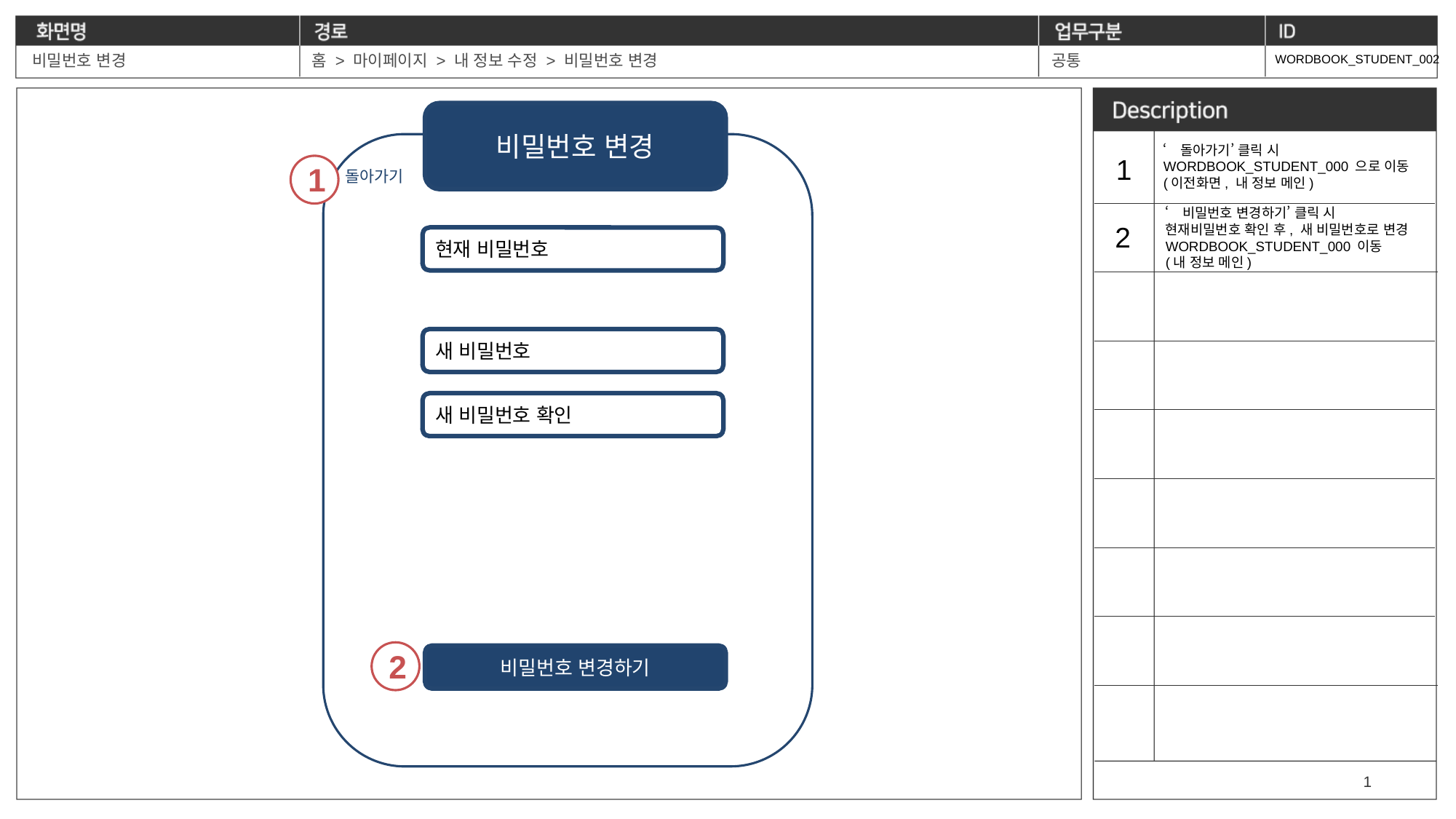

비밀번호 변경
홈 > 마이페이지 > 내 정보 수정 > 비밀번호 변경
공통
WORDBOOK_STUDENT_002
비밀번호 변경

1

‘돌아가기’ 클릭 시
WORDBOOK_STUDENT_000 으로 이동
(이전화면, 내 정보 메인)
1
돌아가기
‘비밀번호 변경하기’ 클릭 시
현재비밀번호 확인 후, 새 비밀번호로 변경
WORDBOOK_STUDENT_000 이동
(내 정보 메인)
2

현재 비밀번호

새 비밀번호

새 비밀번호 확인

2
비밀번호 변경하기

1